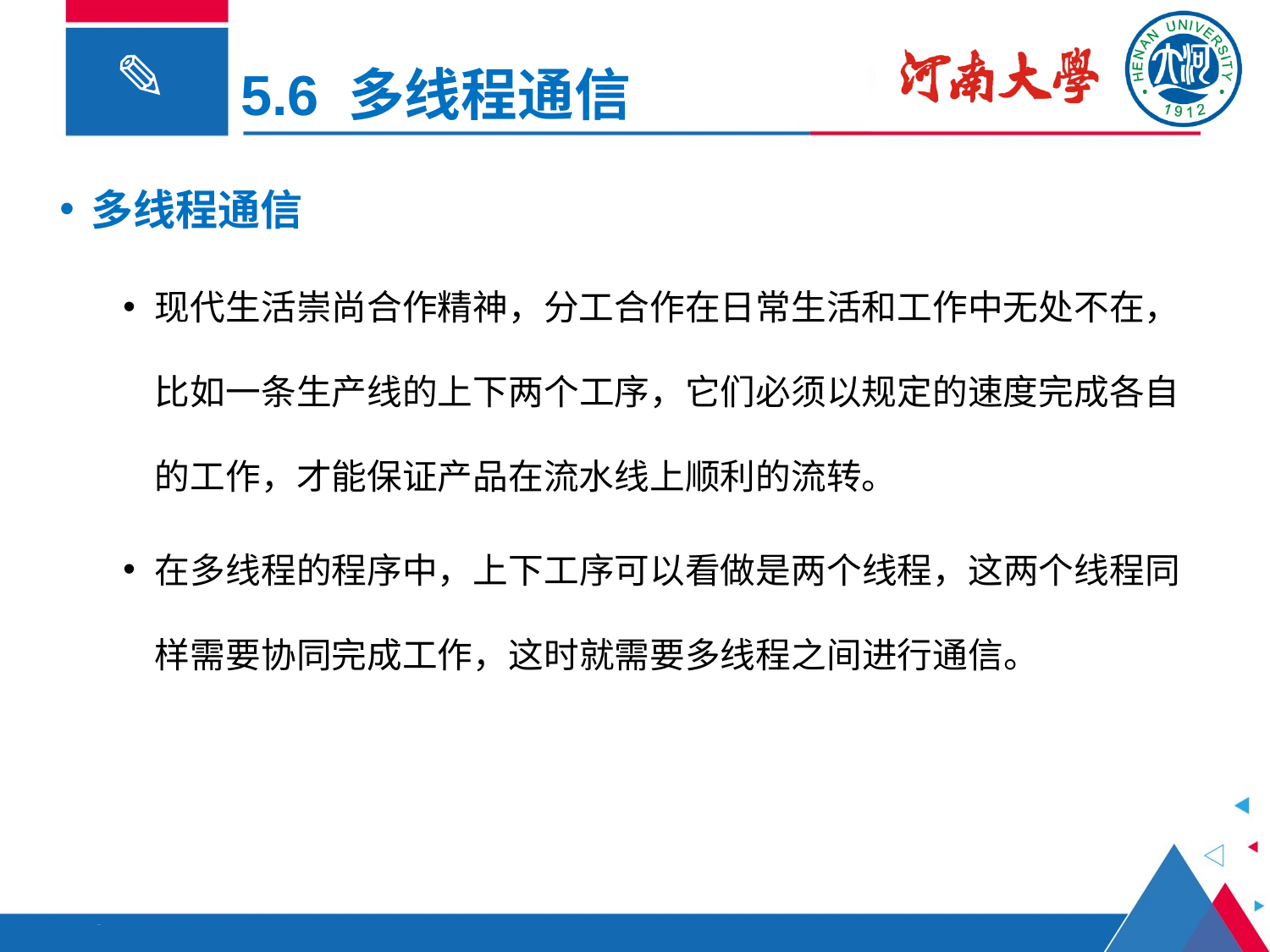

5.6 多线程通信
多线程通信
现代生活崇尚合作精神，分工合作在日常生活和工作中无处不在，比如一条生产线的上下两个工序，它们必须以规定的速度完成各自的工作，才能保证产品在流水线上顺利的流转。
在多线程的程序中，上下工序可以看做是两个线程，这两个线程同样需要协同完成工作，这时就需要多线程之间进行通信。